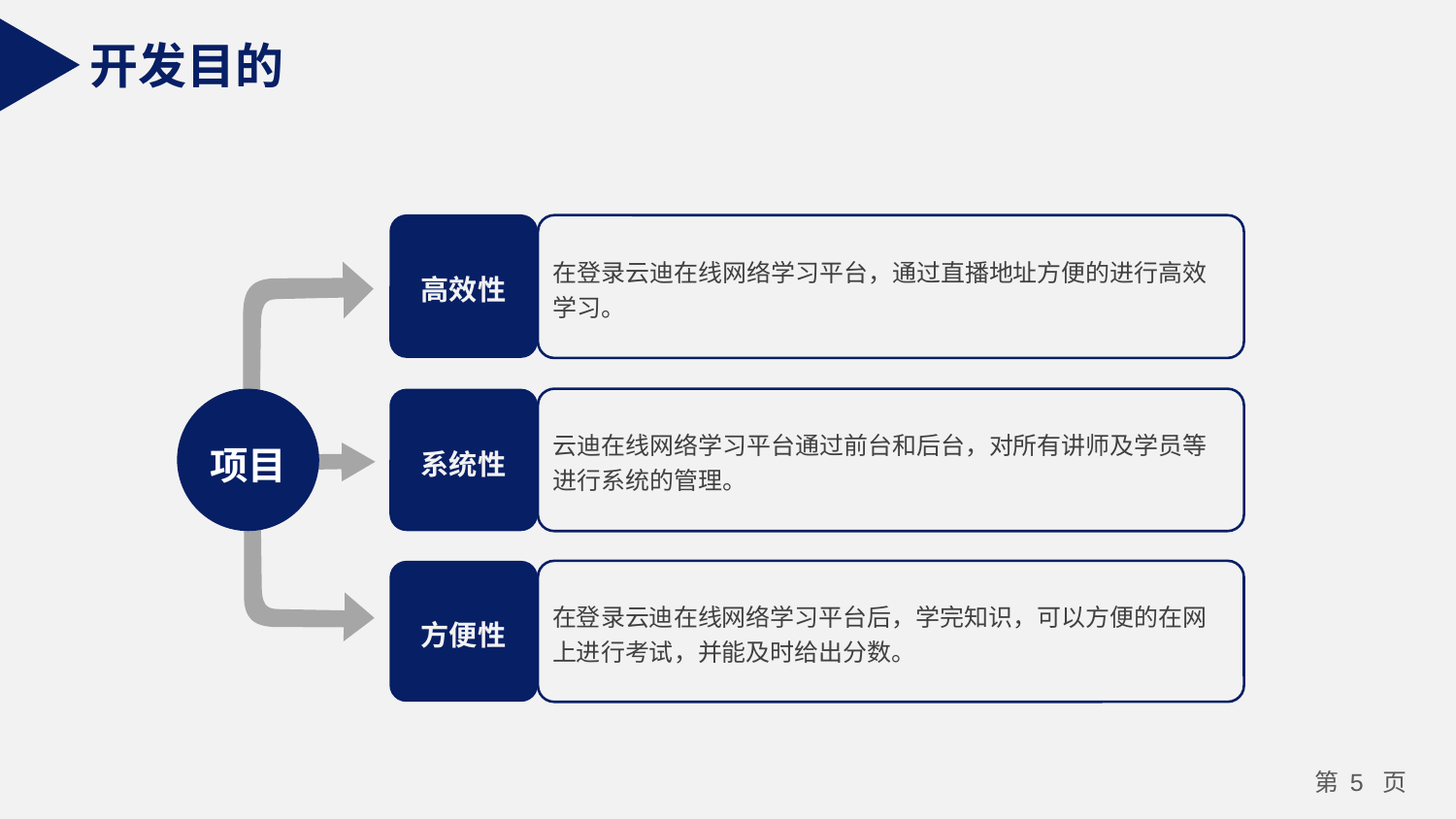

开发目的
高效性
在登录云迪在线网络学习平台，通过直播地址方便的进行高效学习。

项目
系统性
云迪在线网络学习平台通过前台和后台，对所有讲师及学员等进行系统的管理。

方便性
在登录云迪在线网络学习平台后，学完知识，可以方便的在网上进行考试，并能及时给出分数。